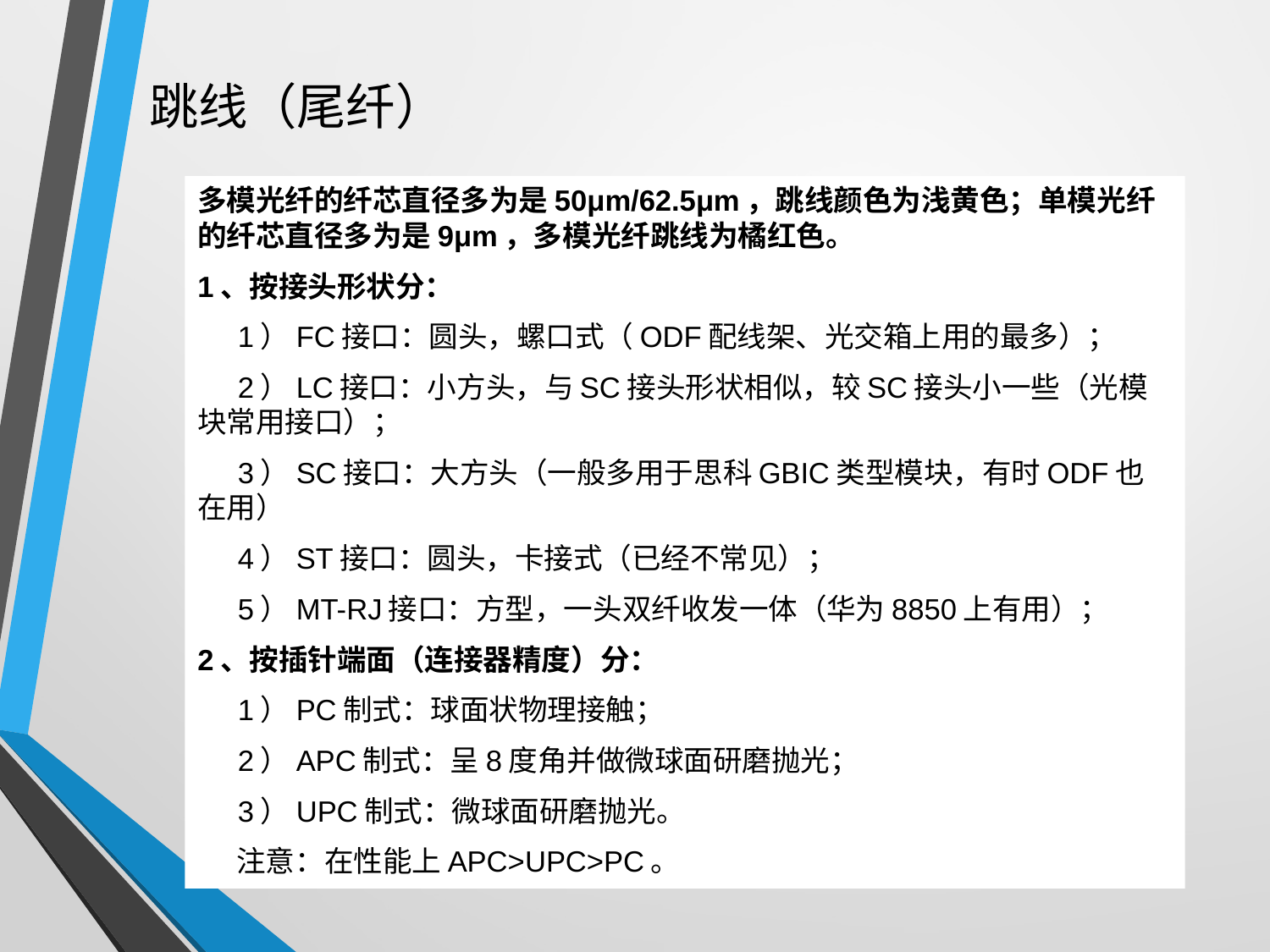

跳线（尾纤）
多模光纤的纤芯直径多为是50μm/62.5μm，跳线颜色为浅黄色；单模光纤的纤芯直径多为是9μm，多模光纤跳线为橘红色。
1、按接头形状分：
     1）FC接口：圆头，螺口式（ODF配线架、光交箱上用的最多）；
     2）LC接口：小方头，与SC接头形状相似，较SC接头小一些（光模块常用接口）；
     3）SC接口：大方头（一般多用于思科GBIC类型模块，有时ODF也在用）
     4）ST接口：圆头，卡接式（已经不常见）；
     5）MT-RJ接口：方型，一头双纤收发一体（华为8850上有用）；
2、按插针端面（连接器精度）分：
     1）PC制式：球面状物理接触；
     2）APC制式：呈8度角并做微球面研磨抛光；
     3）UPC制式：微球面研磨抛光。
     注意：在性能上APC>UPC>PC。